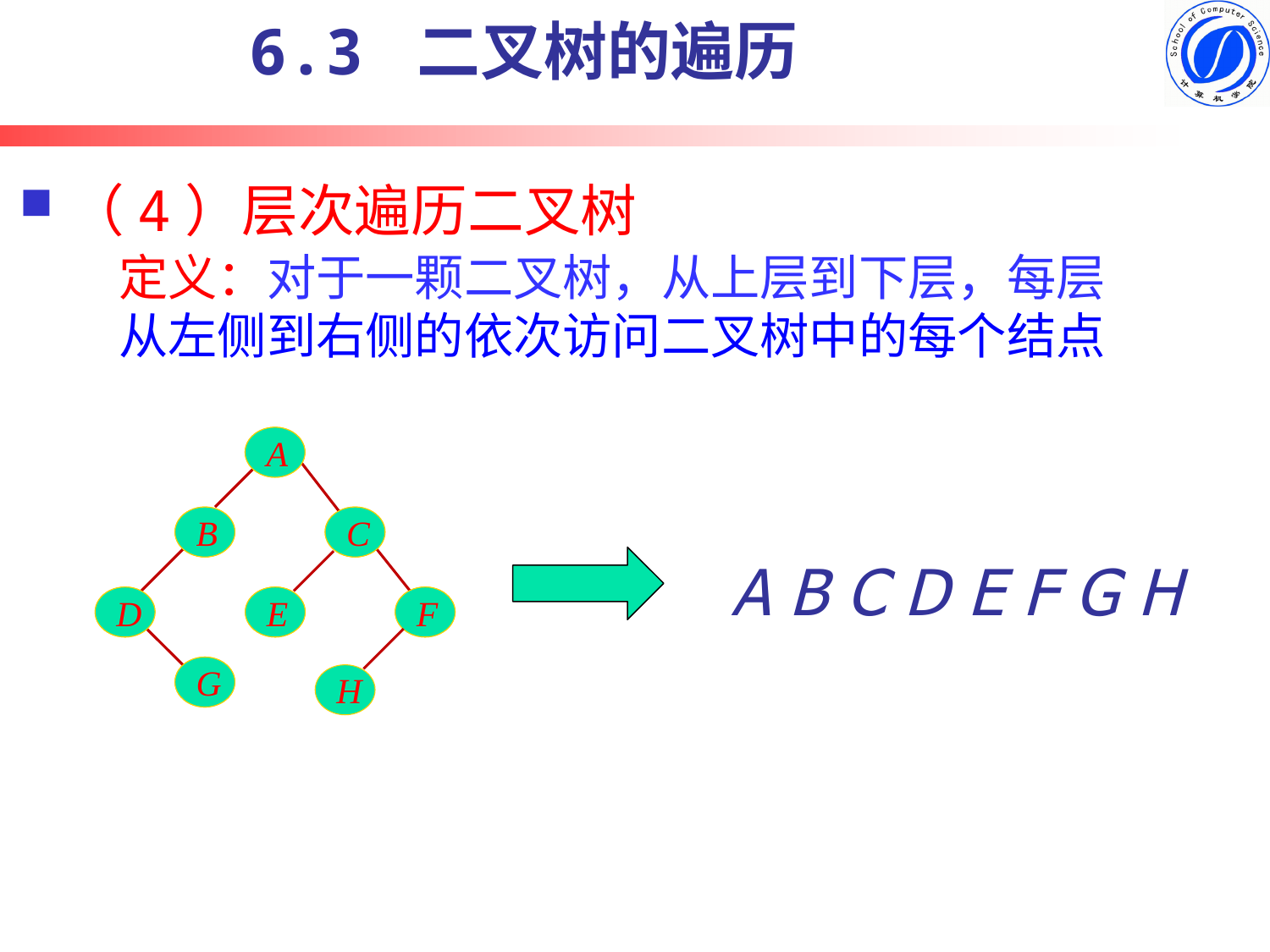

6.3 二叉树的遍历
# （4）层次遍历二叉树
定义：对于一颗二叉树，从上层到下层，每层从左侧到右侧的依次访问二叉树中的每个结点
A
A

B
B
C
C

D
D
E
E
F
F

G
G
H
A B C D E F G H